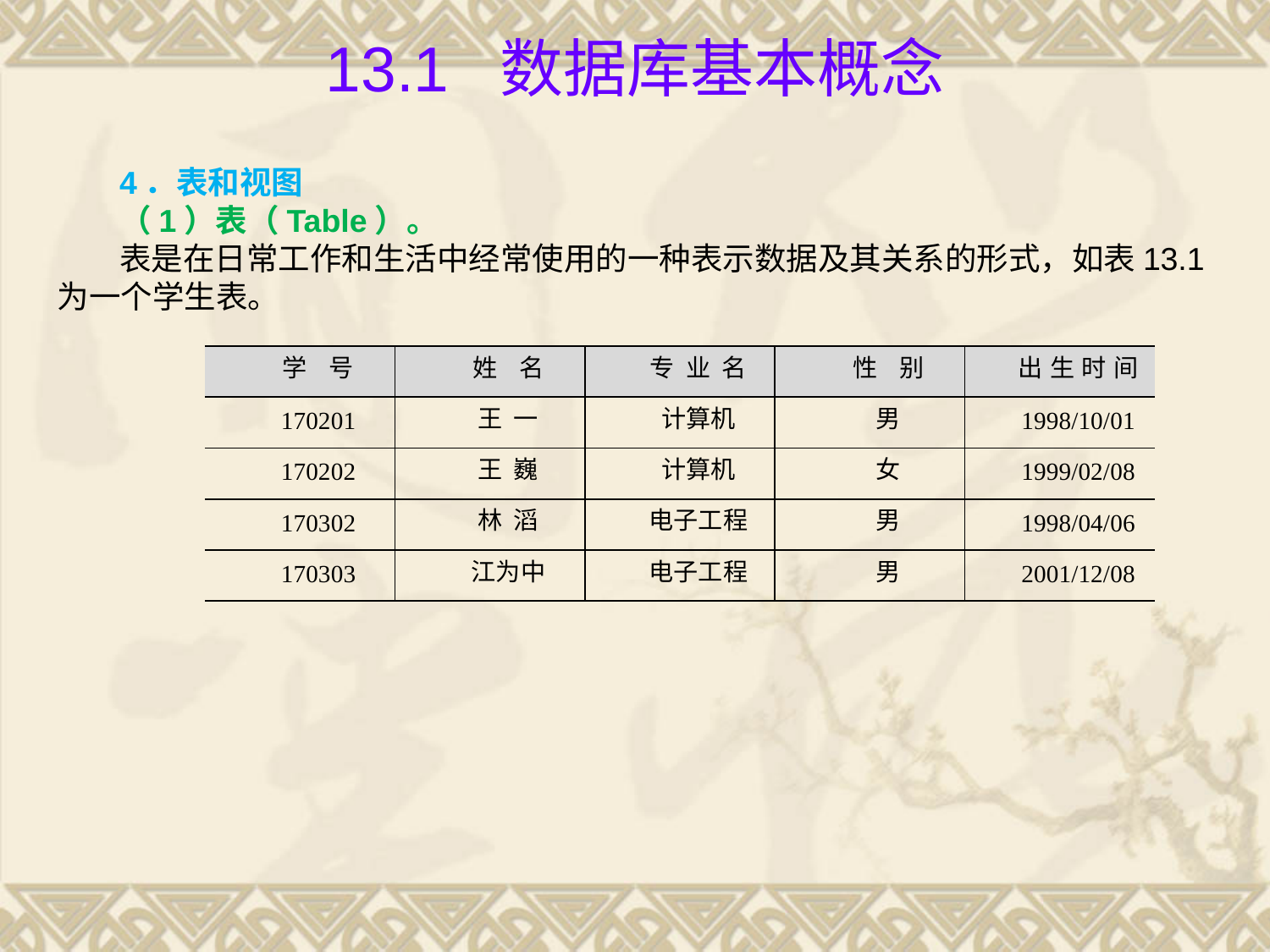

# 13.1  数据库基本概念
4．表和视图
（1）表（Table）。
表是在日常工作和生活中经常使用的一种表示数据及其关系的形式，如表13.1为一个学生表。

| 学 号 | 姓 名 | 专 业 名 | 性 别 | 出 生 时 间 |
| --- | --- | --- | --- | --- |
| 170201 | 王 一 | 计算机 | 男 | 1998/10/01 |
| 170202 | 王 巍 | 计算机 | 女 | 1999/02/08 |
| 170302 | 林 滔 | 电子工程 | 男 | 1998/04/06 |
| 170303 | 江为中 | 电子工程 | 男 | 2001/12/08 |